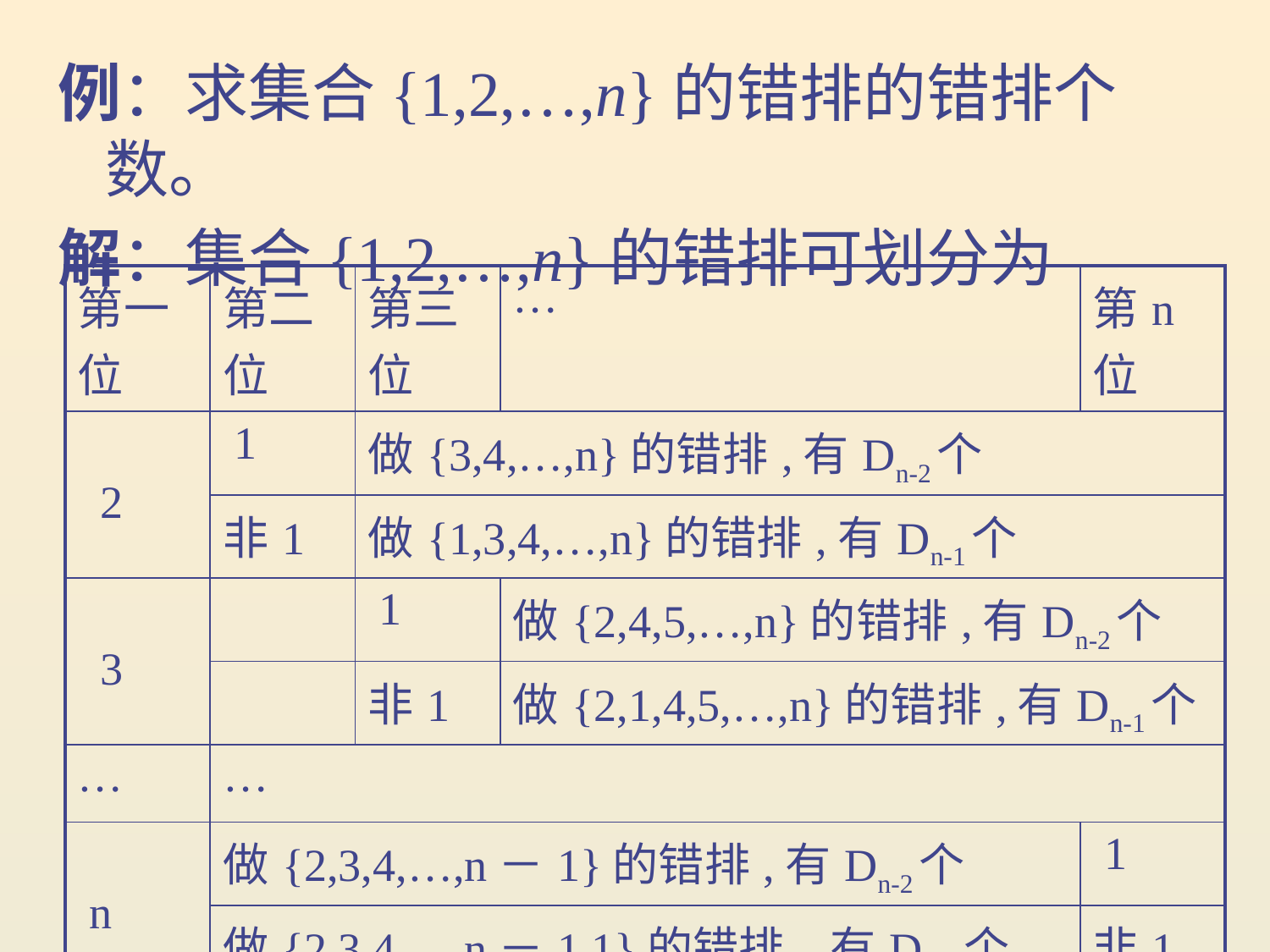

例：求集合{1,2,…,n}的错排的错排个数。
解：集合{1,2,…,n}的错排可划分为
| 第一位 | 第二位 | 第三位 | … | 第n位 |
| --- | --- | --- | --- | --- |
| 2 | 1 | 做{3,4,…,n}的错排,有Dn-2个 |  |  |
|  | 非1 | 做{1,3,4,…,n}的错排,有Dn-1个 |  |  |
| 3 |  | 1 | 做{2,4,5,…,n}的错排,有Dn-2个 |  |
|  |  | 非1 | 做{2,1,4,5,…,n}的错排,有Dn-1个 |  |
| … | … |  |  |  |
| n | 做{2,3,4,…,n－1}的错排,有Dn-2个 |  |  | 1 |
|  | 做{2,3,4,…,n－1,1}的错排 ,有Dn-1个 |  |  | 非1 |